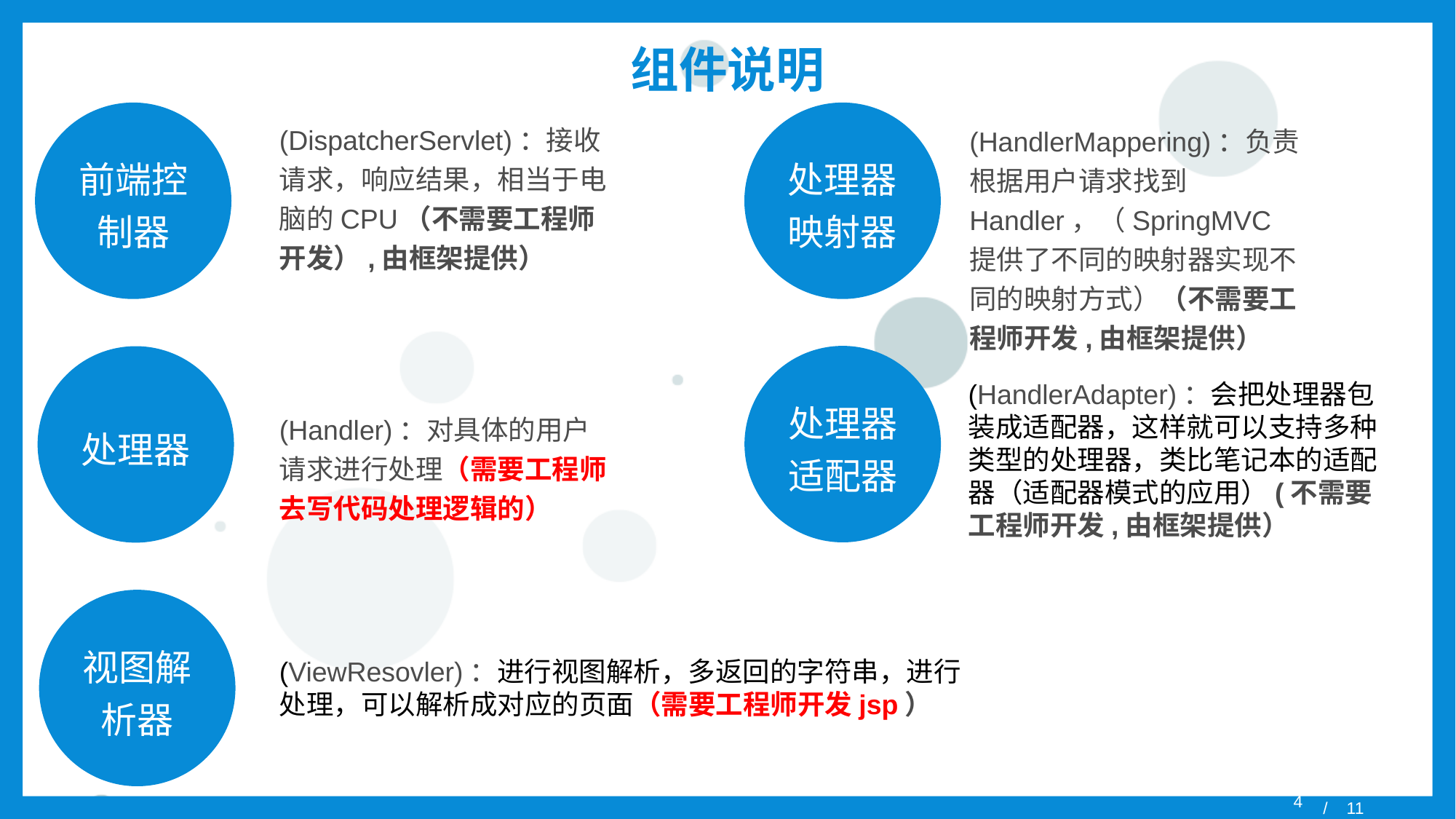

# 组件说明
前端控制器
处理器映射器
(DispatcherServlet)：接收请求，响应结果，相当于电脑的CPU（不需要工程师开发）,由框架提供）
(HandlerMappering)：负责根据用户请求找到Handler，（SpringMVC提供了不同的映射器实现不同的映射方式）（不需要工程师开发,由框架提供）
处理器适配器
处理器
(HandlerAdapter)：会把处理器包装成适配器，这样就可以支持多种类型的处理器，类比笔记本的适配器（适配器模式的应用）(不需要工程师开发,由框架提供）
(Handler)：对具体的用户请求进行处理（需要工程师去写代码处理逻辑的）
视图解析器
(ViewResovler)：进行视图解析，多返回的字符串，进行处理，可以解析成对应的页面（需要工程师开发jsp）
4
/    11